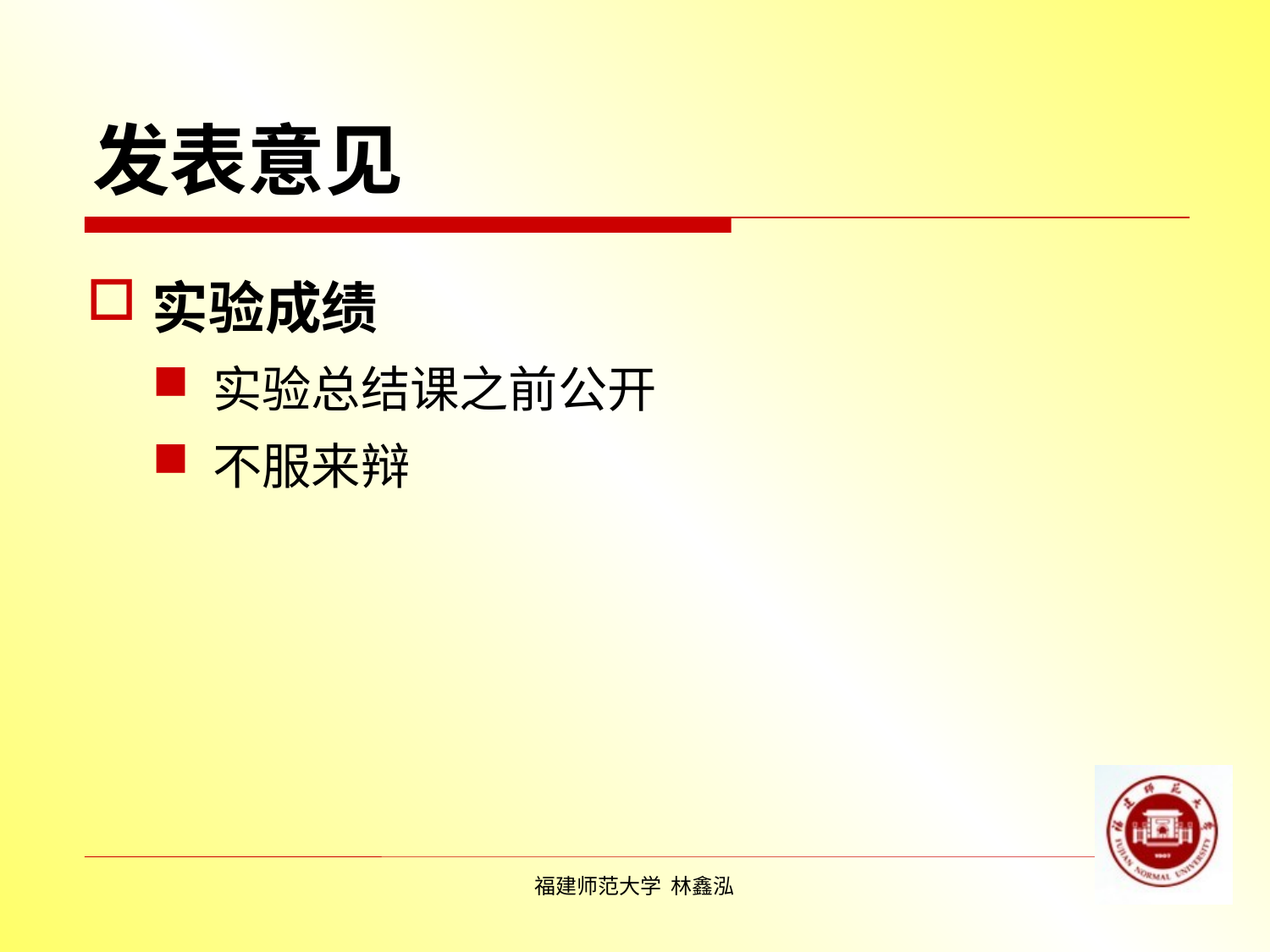

# 发表意见
实验成绩
实验总结课之前公开
不服来辩
福建师范大学  林鑫泓